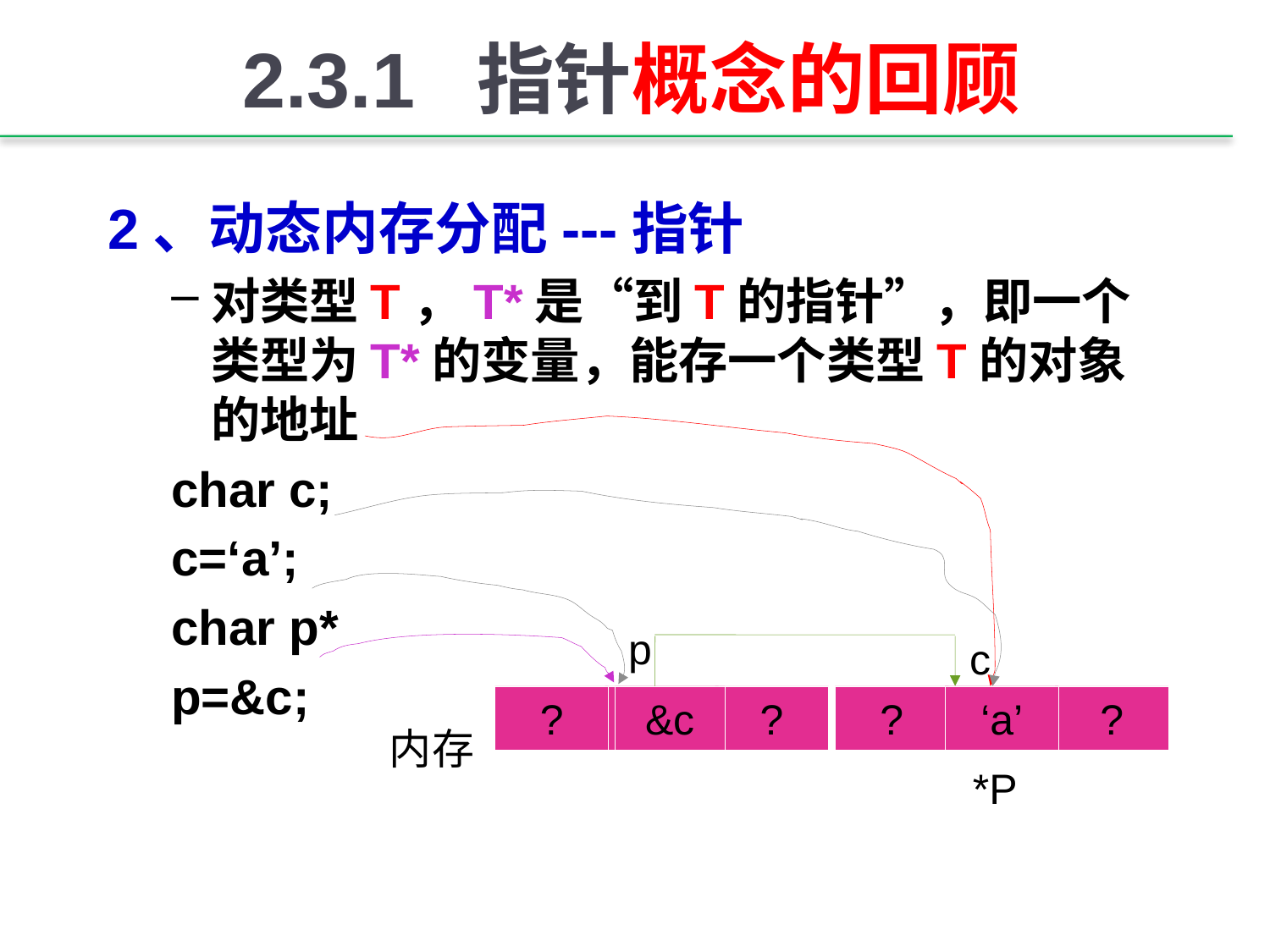

# 2.3.1  指针概念的回顾
2、动态内存分配---指针
对类型T，T*是“到T的指针”，即一个类型为T*的变量，能存一个类型T的对象的地址
char c;
c=‘a’;
char p*
p=&c;

p
c

?
?
&c
?
?
?
‘a’
?
内存
*P